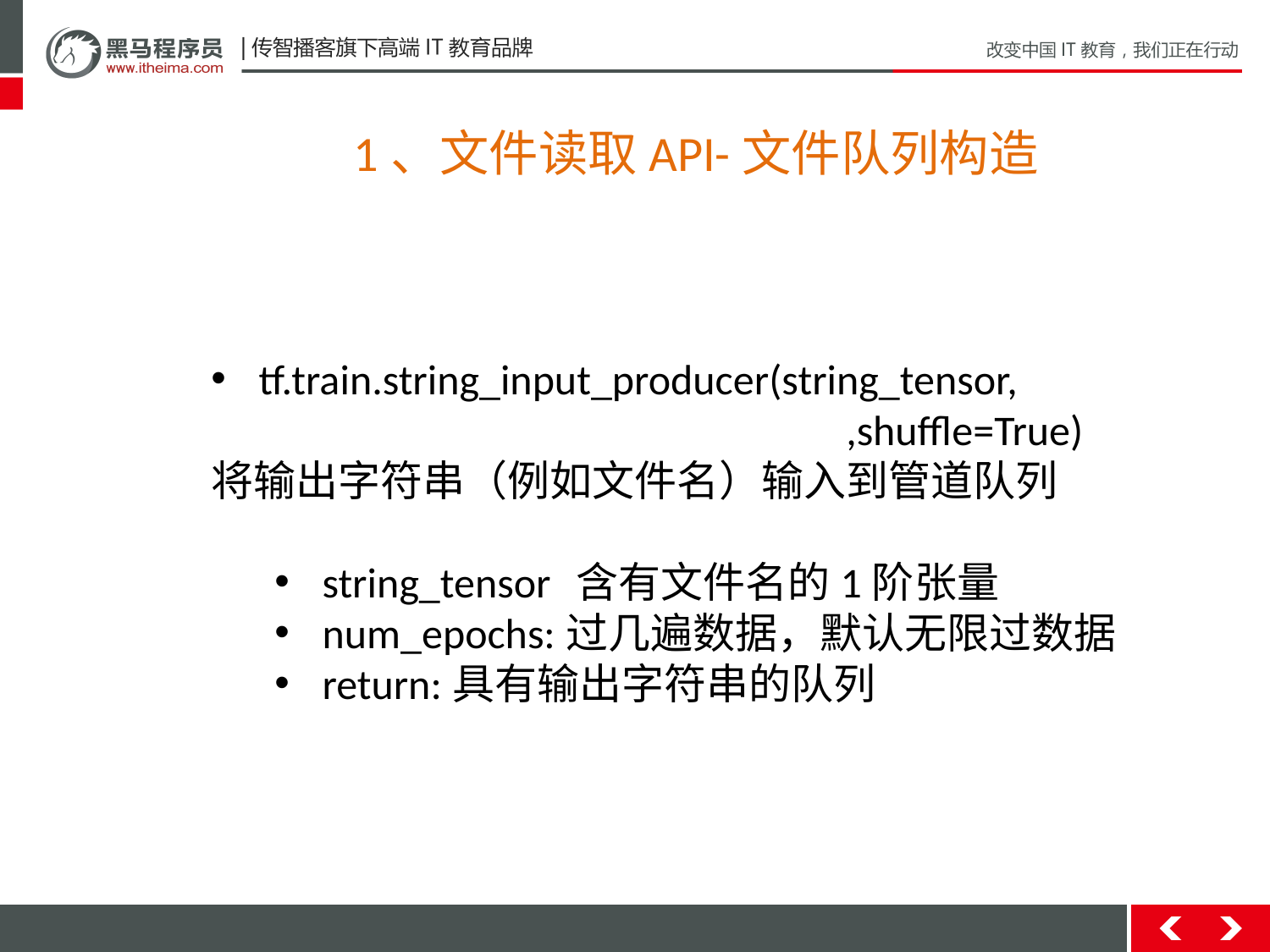

1、文件读取API-文件队列构造
tf.train.string_input_producer(string_tensor,
					,shuffle=True)
将输出字符串（例如文件名）输入到管道队列

string_tensor	含有文件名的1阶张量
num_epochs:过几遍数据，默认无限过数据
return:具有输出字符串的队列